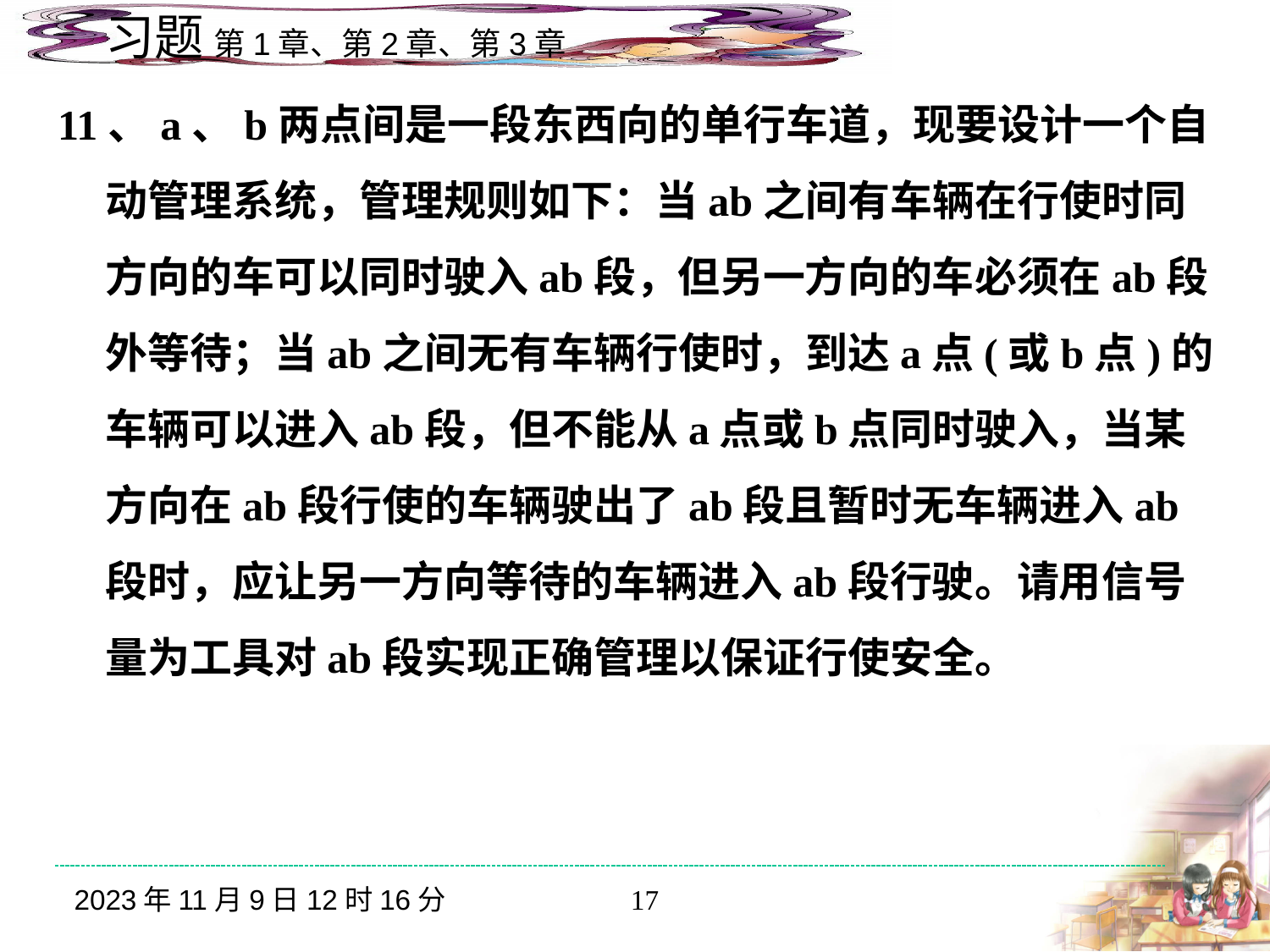

11、a、b两点间是一段东西向的单行车道，现要设计一个自动管理系统，管理规则如下：当ab之间有车辆在行使时同方向的车可以同时驶入ab段，但另一方向的车必须在ab段外等待；当ab之间无有车辆行使时，到达a点(或b点)的车辆可以进入ab段，但不能从a点或b点同时驶入，当某方向在ab段行使的车辆驶出了ab段且暂时无车辆进入ab段时，应让另一方向等待的车辆进入ab段行驶。请用信号量为工具对ab段实现正确管理以保证行使安全。

2023年11月9日12时16分
17